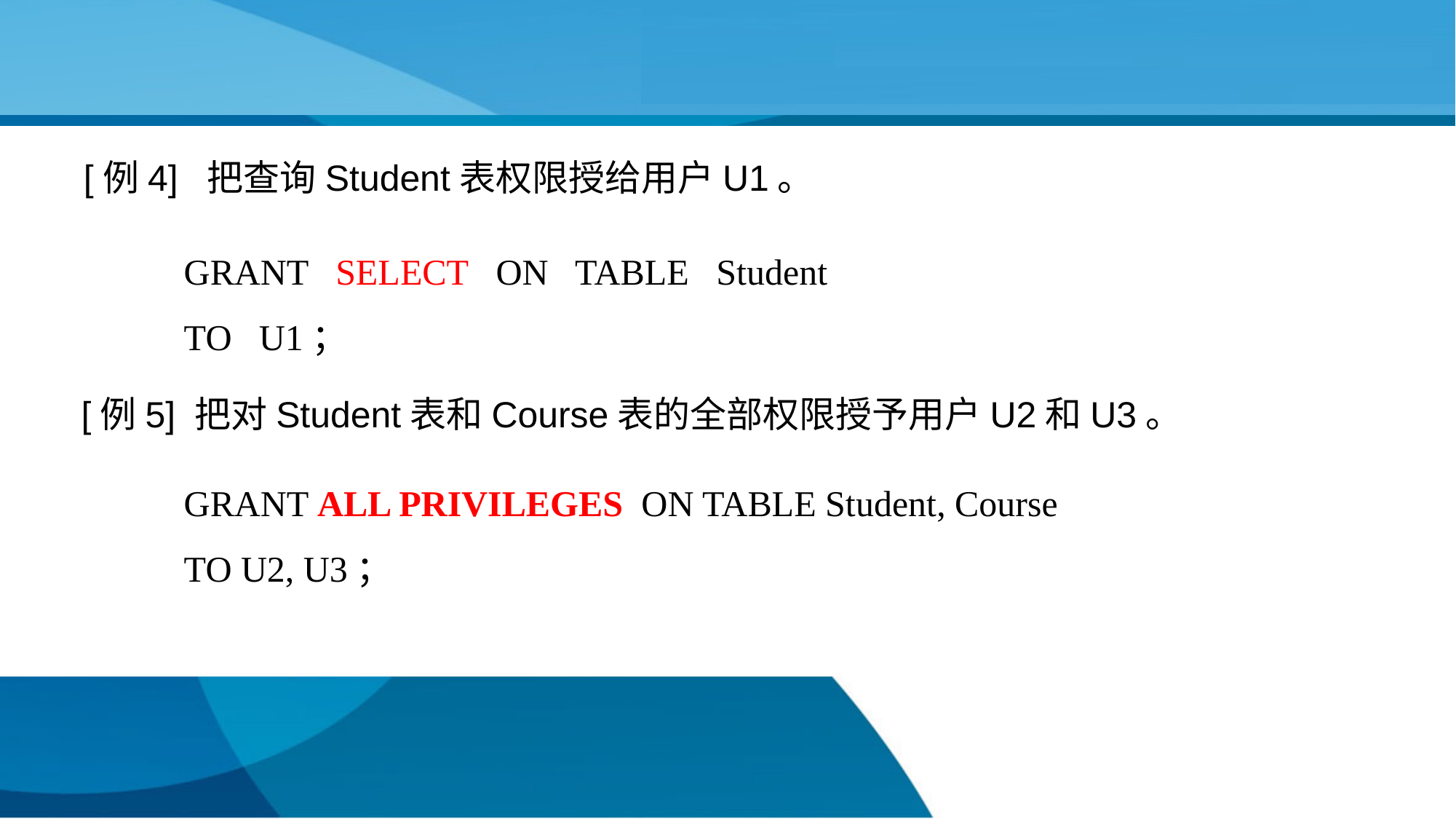

[例4]  把查询Student表权限授给用户U1。
GRANT   SELECT   ON   TABLE   Student
TO   U1；
[例5] 把对Student表和Course表的全部权限授予用户U2和U3。
GRANT ALL PRIVILEGES  ON TABLE Student, Course
TO U2, U3；